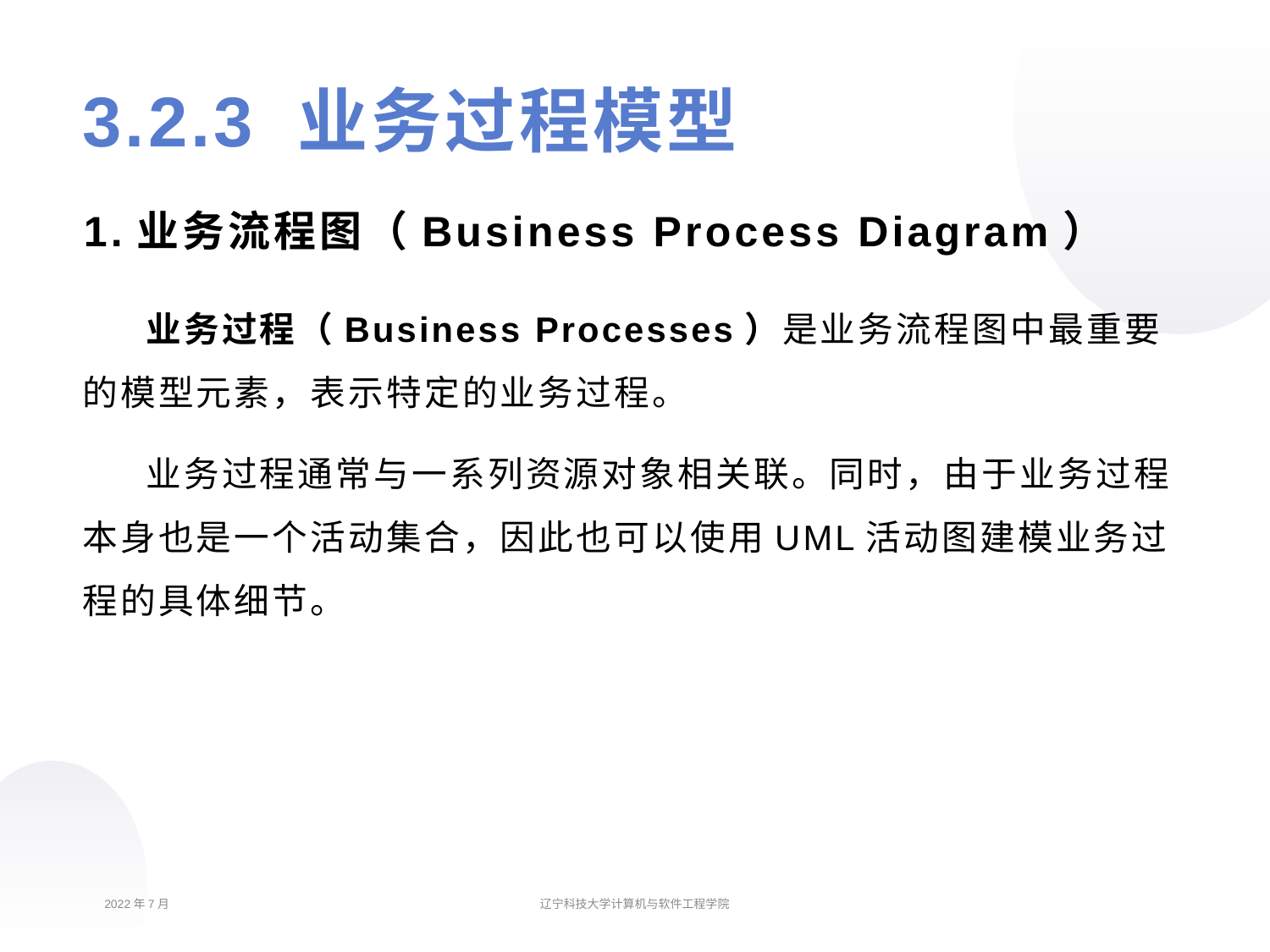

# 3.2.3 业务过程模型
1.业务流程图（Business Process Diagram）

业务过程（Business Processes）是业务流程图中最重要的模型元素，表示特定的业务过程。
业务过程通常与一系列资源对象相关联。同时，由于业务过程本身也是一个活动集合，因此也可以使用UML活动图建模业务过程的具体细节。

2022年7月
辽宁科技大学计算机与软件工程学院
49